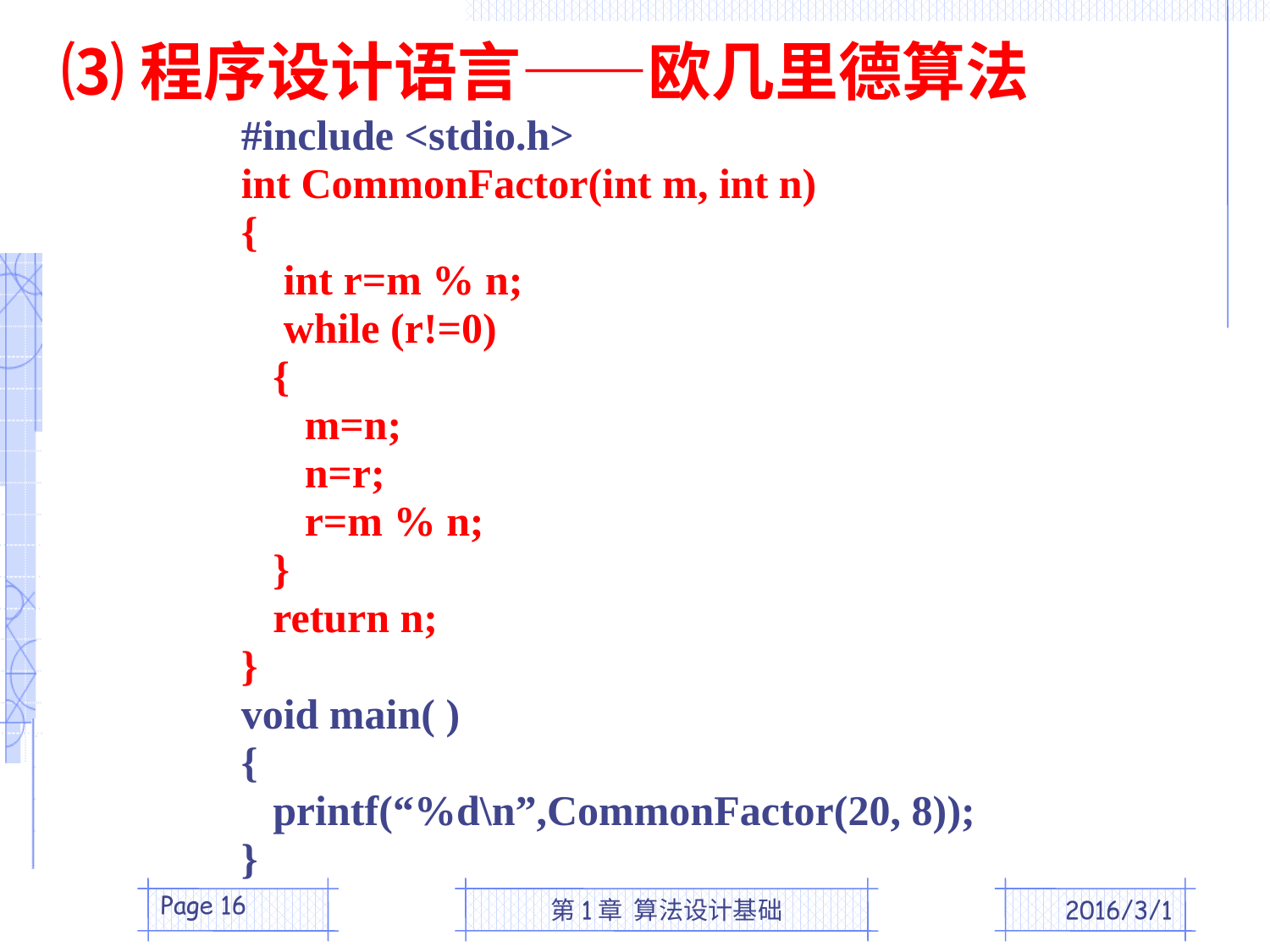

⑶程序设计语言——欧几里德算法
#include <stdio.h>
int CommonFactor(int m, int n)
{
    int r=m % n;
    while (r!=0)
   {
      m=n;
      n=r;
      r=m % n;
   }
   return n;
}
void main( )
{
   printf(“%d\n”,CommonFactor(20, 8));
}
Page 16
第1章  算法设计基础
2016/3/1